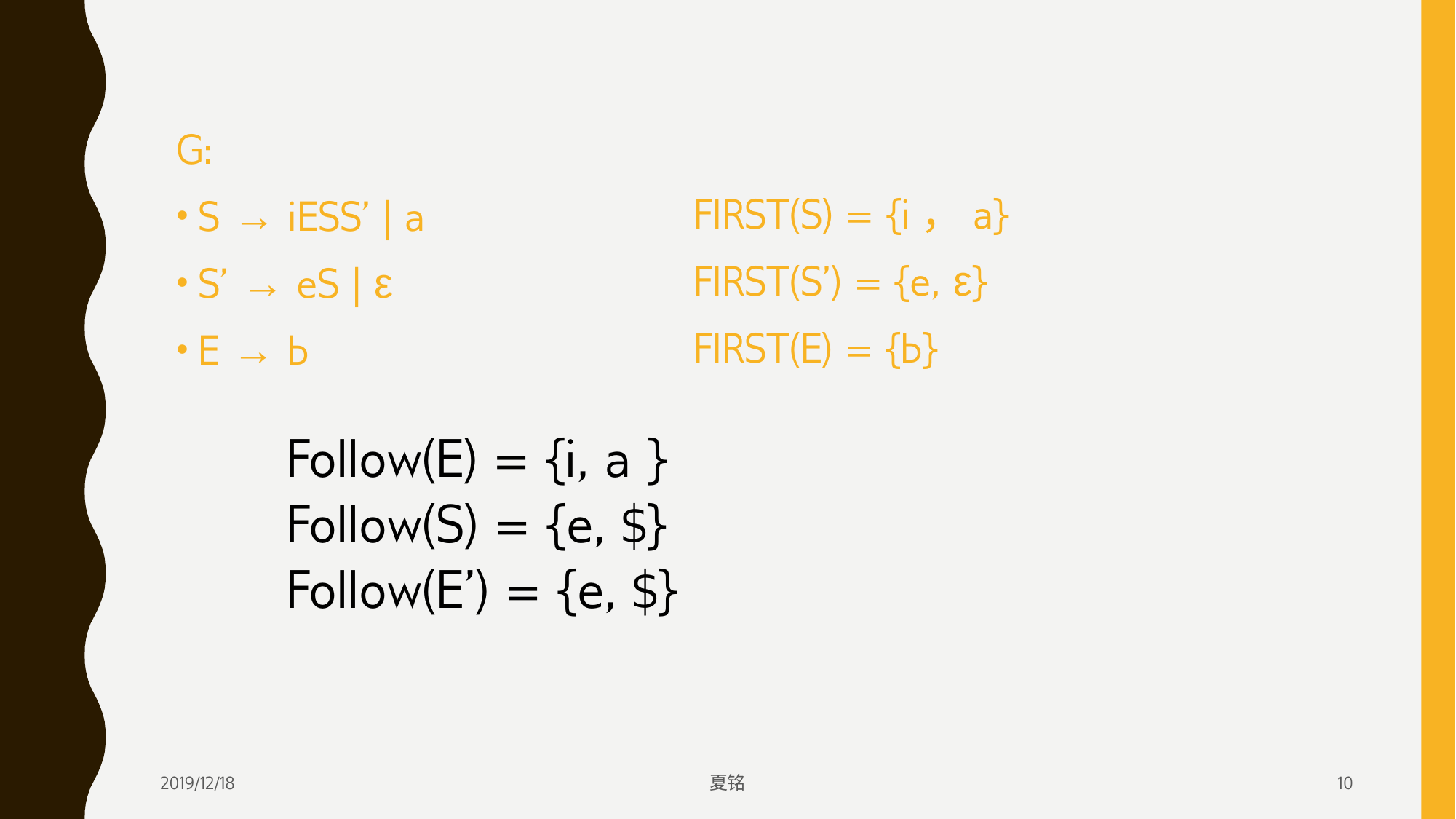

G:
S → iESS’ | a
S’ → eS | ε
E → b
FIRST(S) = {i，a}
FIRST(S’) = {e, ε}
FIRST(E) = {b}

Follow(E) = {i, a }
Follow(S) = {e, $}
Follow(E’) = {e, $}
2019/12/18
夏铭
10